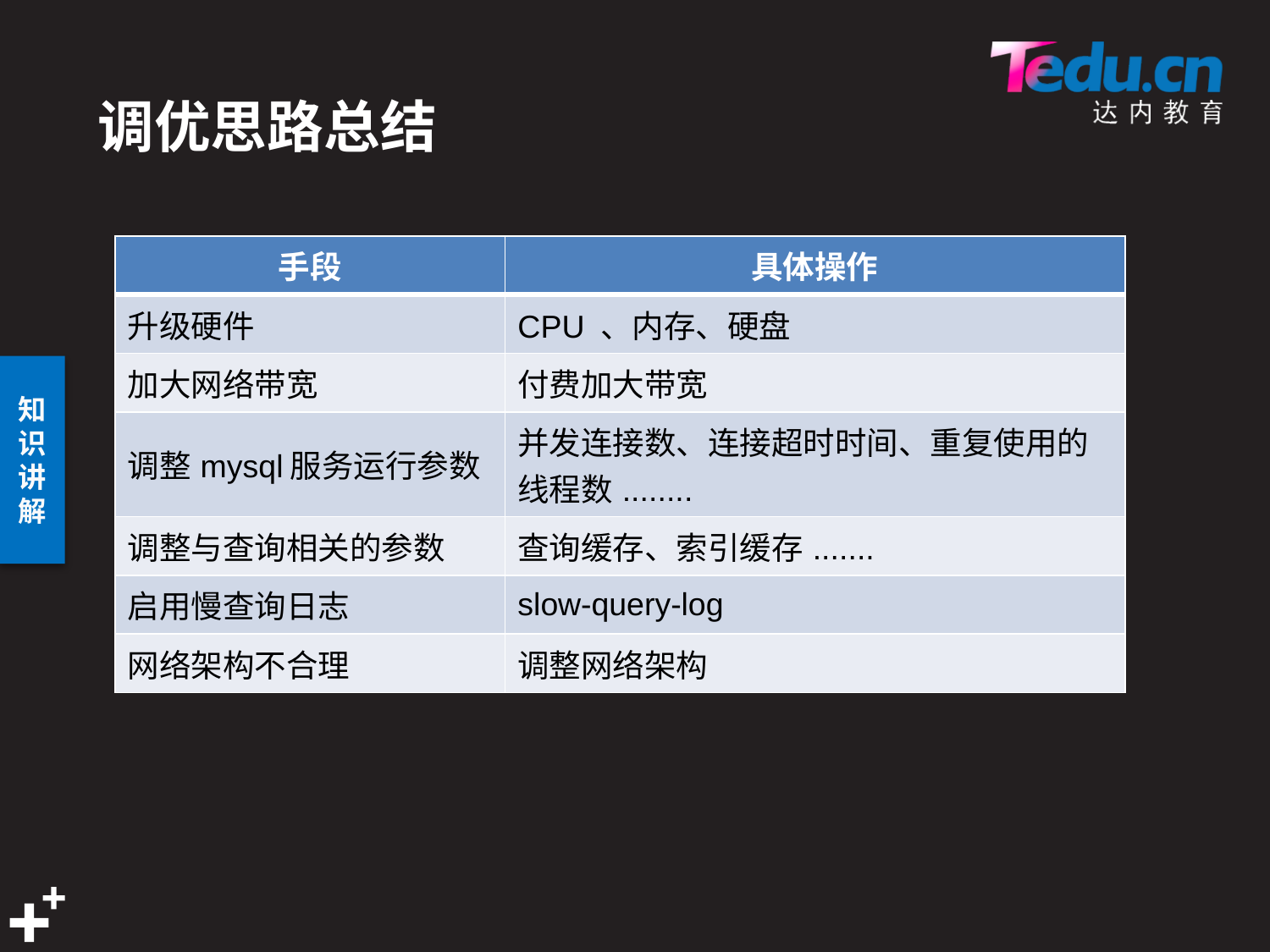

# 调优思路总结
| 手段 | 具体操作 |
| --- | --- |
| 升级硬件 | CPU 、内存、硬盘 |
| 加大网络带宽 | 付费加大带宽 |
| 调整mysql服务运行参数 | 并发连接数、连接超时时间、重复使用的线程数........ |
| 调整与查询相关的参数 | 查询缓存、索引缓存....... |
| 启用慢查询日志 | slow-query-log |
| 网络架构不合理 | 调整网络架构 |